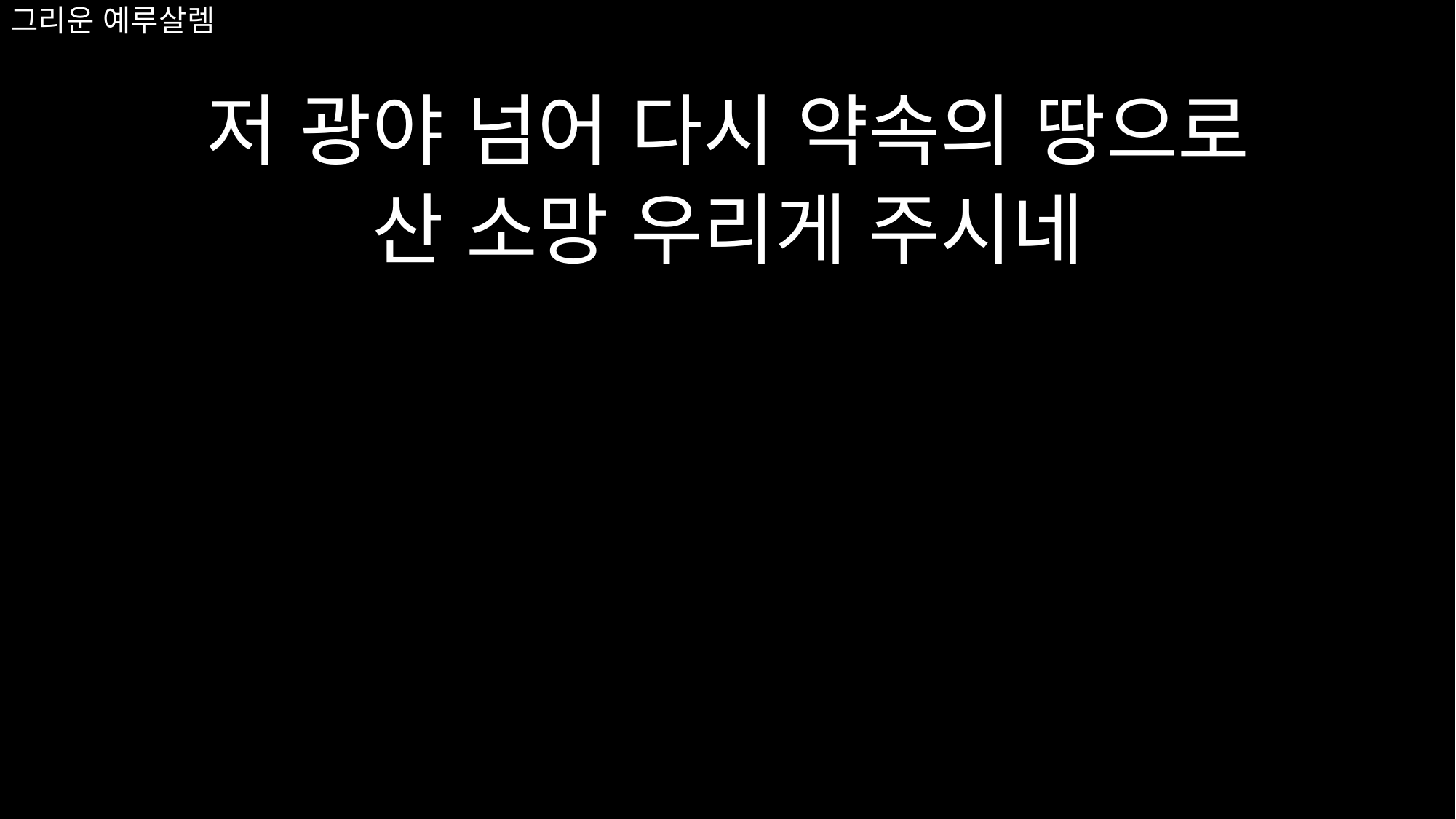

저 광야 넘어 다시 약속의 땅으로
산 소망 우리게 주시네

# 그리운 예루살렘